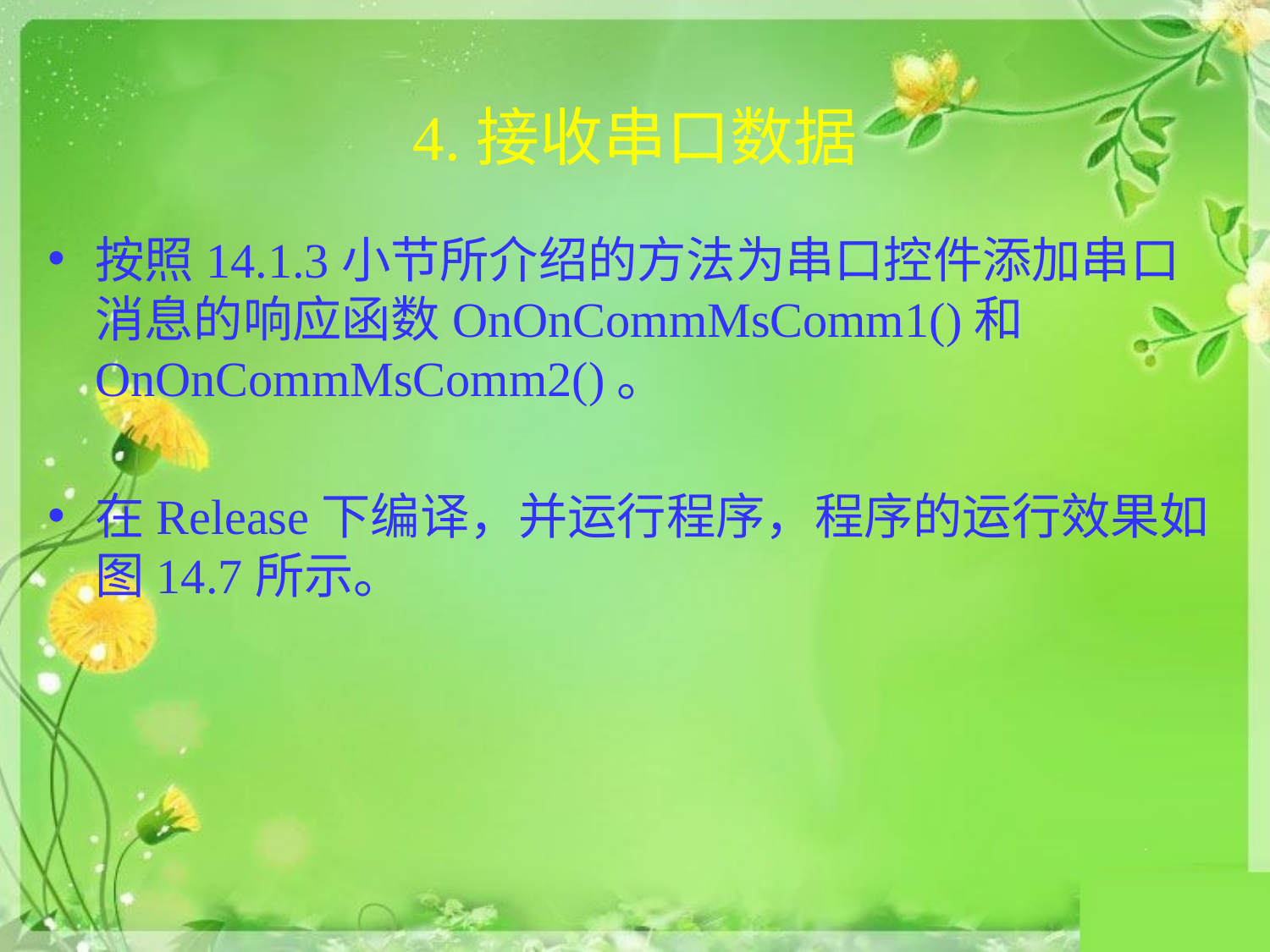

# 4.接收串口数据
按照14.1.3小节所介绍的方法为串口控件添加串口消息的响应函数OnOnCommMsComm1()和OnOnCommMsComm2()。

在Release下编译，并运行程序，程序的运行效果如图14.7所示。